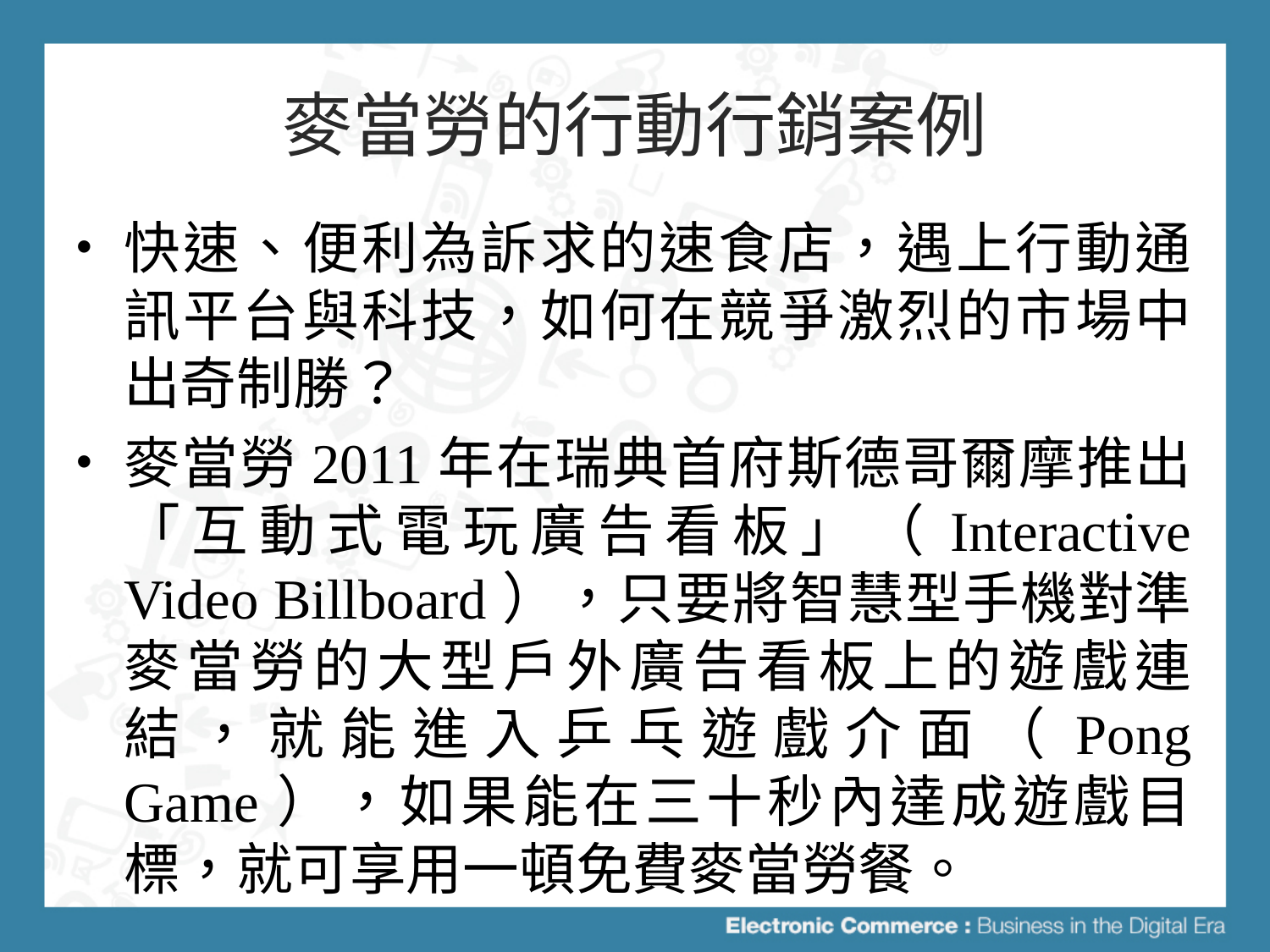

# 麥當勞的行動行銷案例
快速、便利為訴求的速食店，遇上行動通訊平台與科技，如何在競爭激烈的市場中出奇制勝？
麥當勞2011年在瑞典首府斯德哥爾摩推出「互動式電玩廣告看板」（Interactive Video Billboard），只要將智慧型手機對準麥當勞的大型戶外廣告看板上的遊戲連結，就能進入乒乓遊戲介面（Pong Game），如果能在三十秒內達成遊戲目標，就可享用一頓免費麥當勞餐。